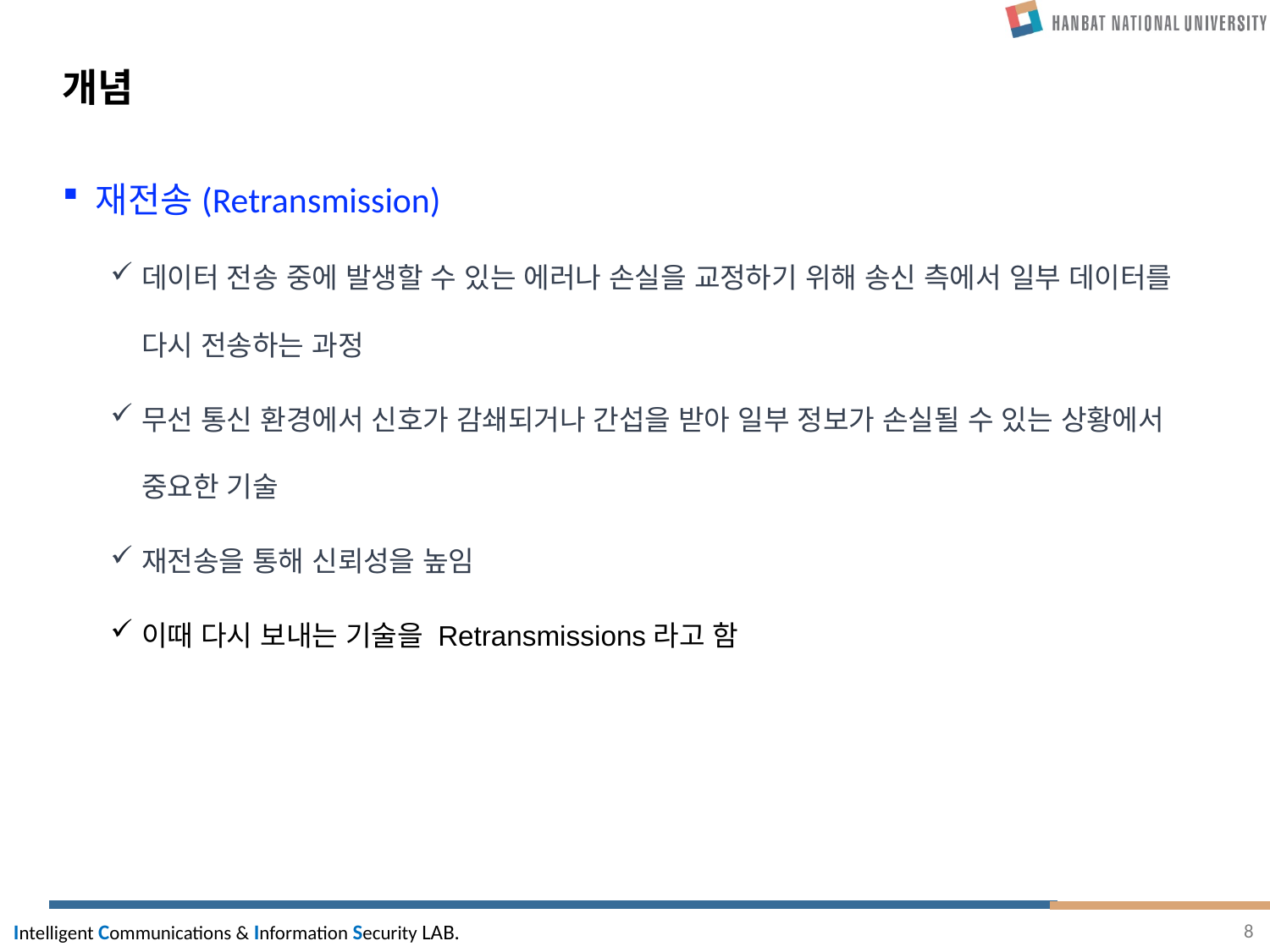

# 개념
재전송(Retransmission)
데이터 전송 중에 발생할 수 있는 에러나 손실을 교정하기 위해 송신 측에서 일부 데이터를 다시 전송하는 과정
무선 통신 환경에서 신호가 감쇄되거나 간섭을 받아 일부 정보가 손실될 수 있는 상황에서 중요한 기술
재전송을 통해 신뢰성을 높임
이때 다시 보내는 기술을 Retransmissions라고 함

8